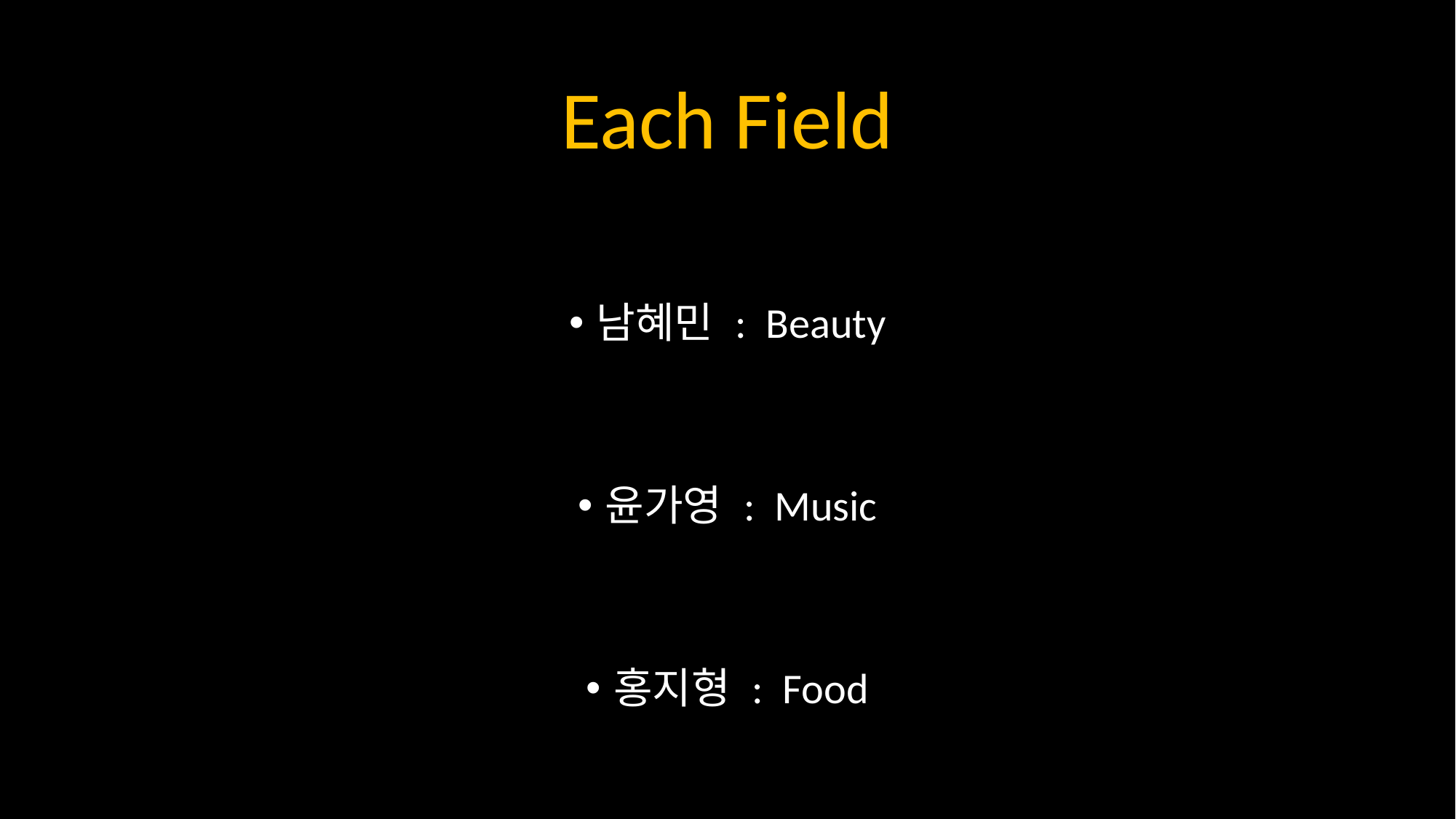

# Each Field

남혜민 :  Beauty

윤가영 :  Music

홍지형 :  Food